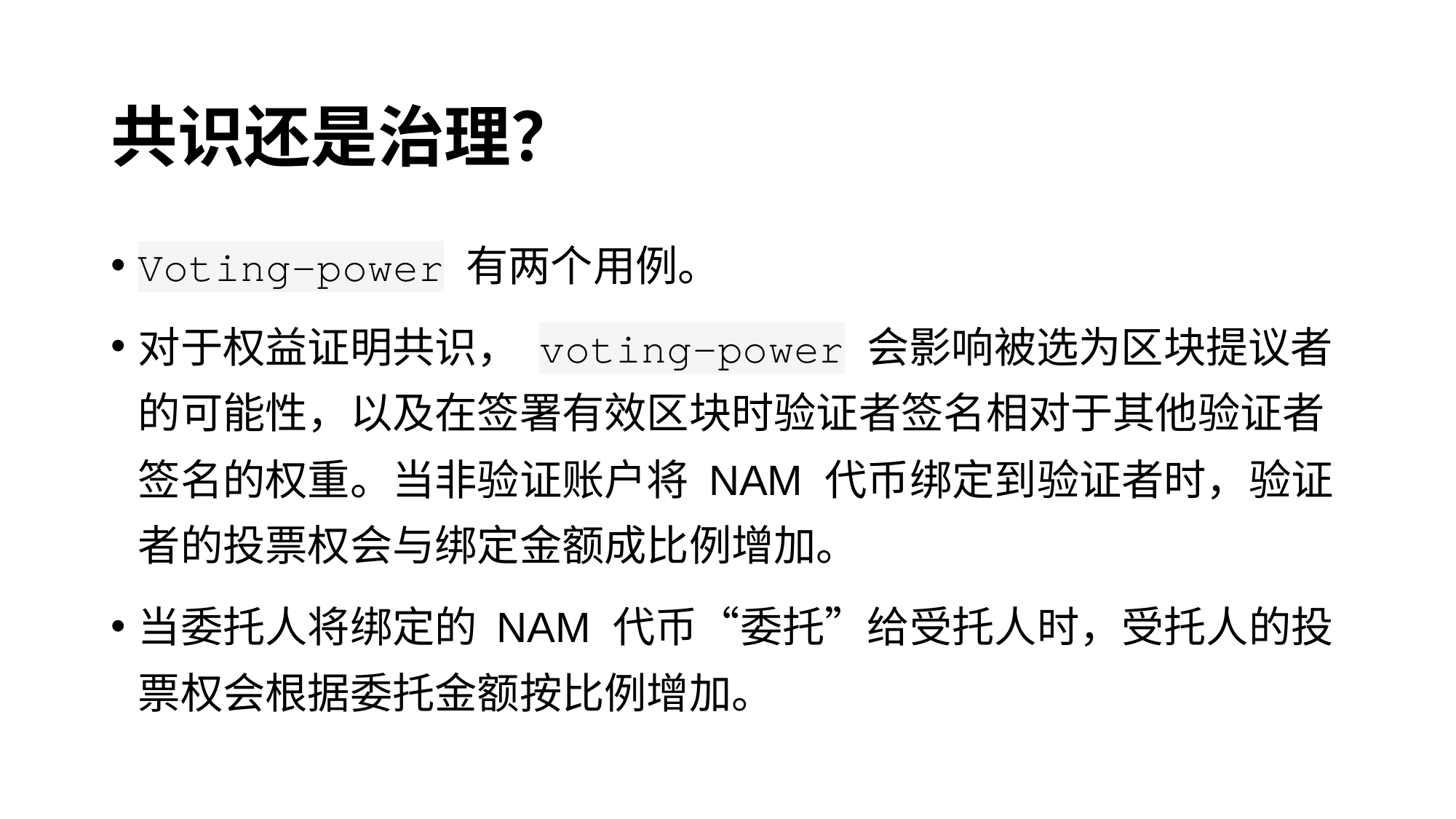

# 共识还是治理？
Voting-power 有两个用例。
对于权益证明共识， voting-power 会影响被选为区块提议者的可能性，以及在签署有效区块时验证者签名相对于其他验证者签名的权重。当非验证账户将 NAM 代币绑定到验证者时，验证者的投票权会与绑定金额成比例增加。
当委托人将绑定的 NAM 代币“委托”给受托人时，受托人的投票权会根据委托金额按比例增加。